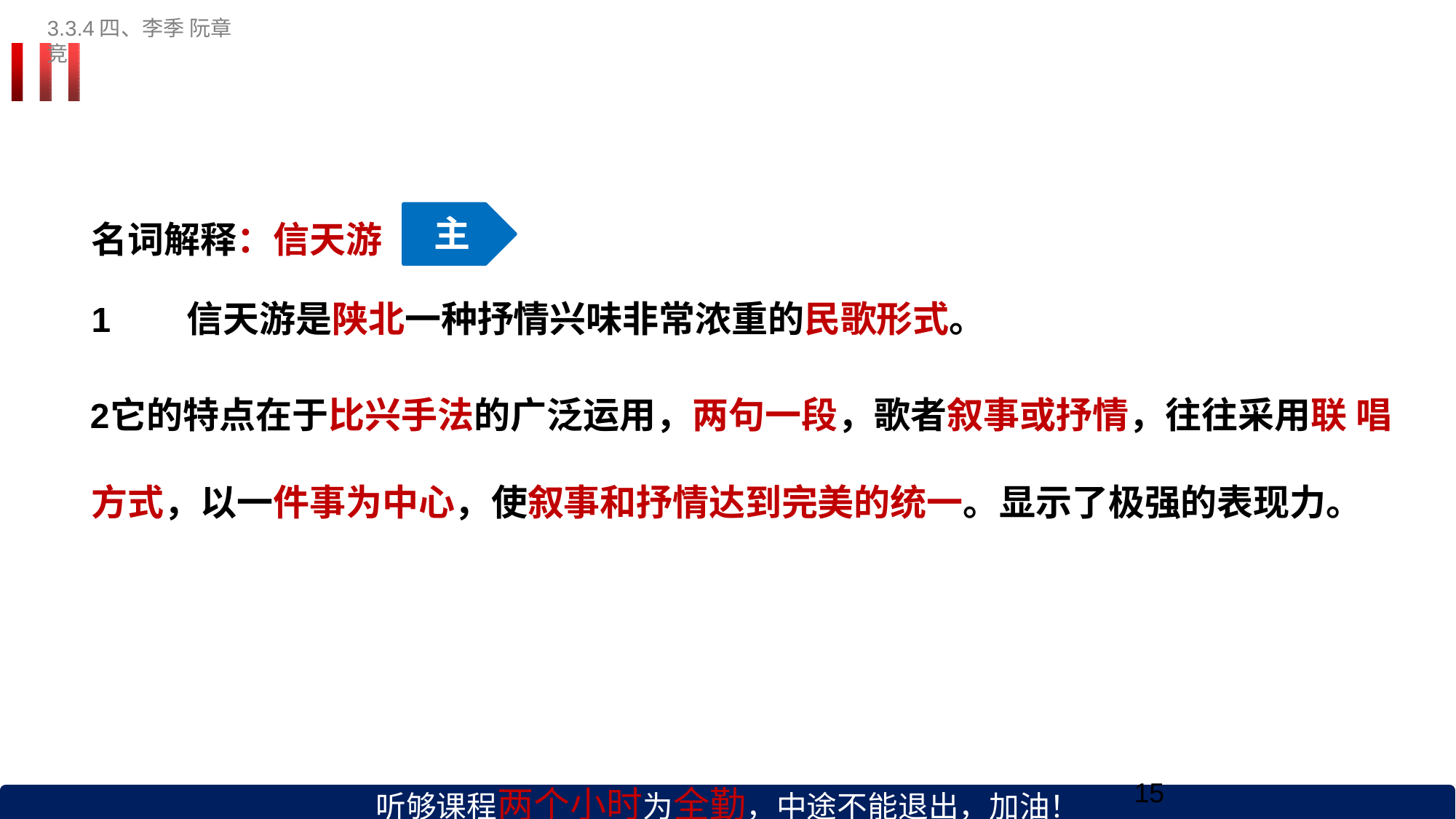

3.3.4四、李季 阮章竞

主
名词解释：信天游
信天游是陕北一种抒情兴味非常浓重的民歌形式。
它的特点在于比兴手法的广泛运用，两句一段，歌者叙事或抒情，往往采用联 唱方式，以一件事为中心，使叙事和抒情达到完美的统一。显示了极强的表现力。
15

听够课程两个小时为全勤，中途不能退出，加油！